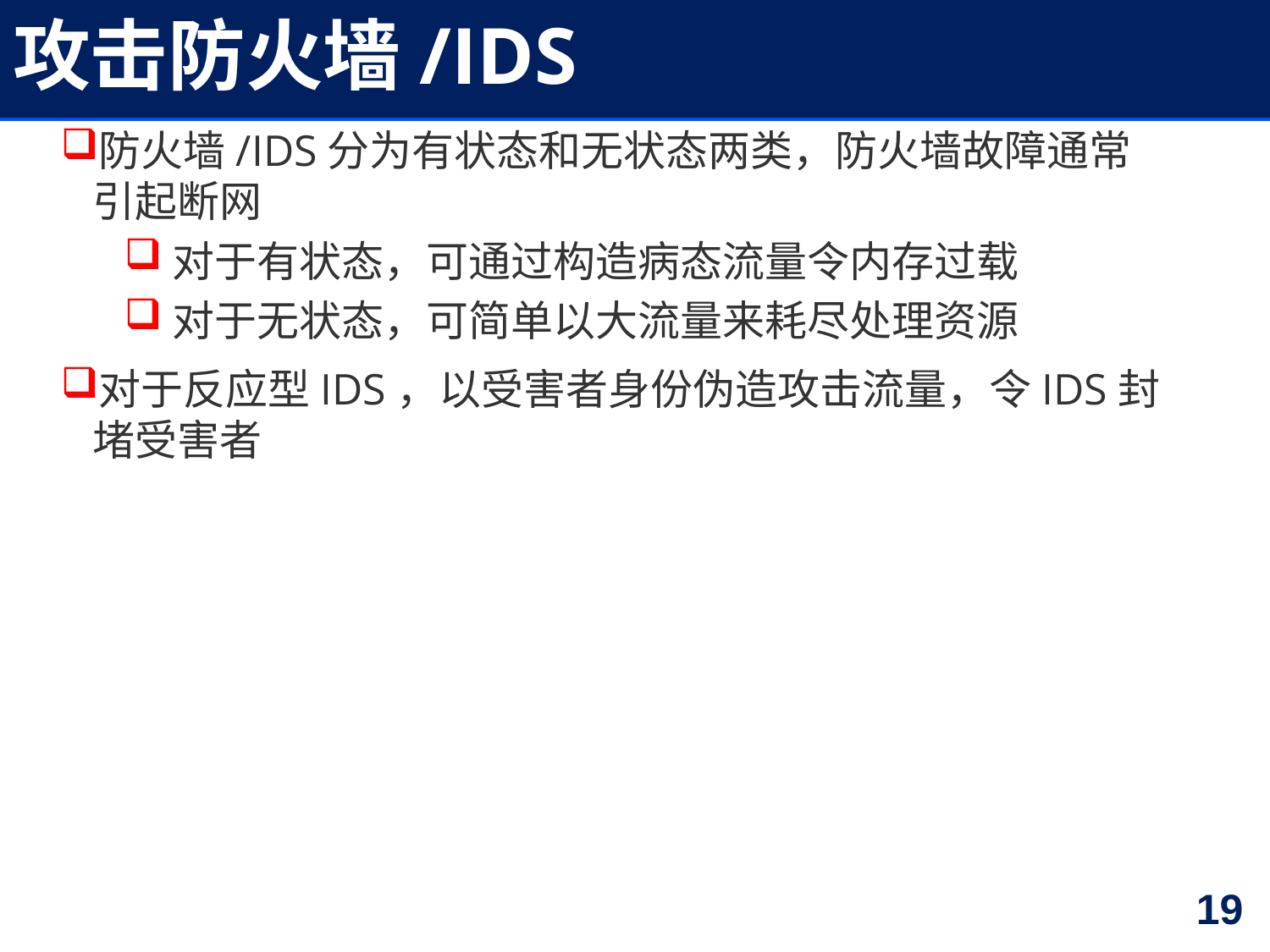

# 攻击防火墙/IDS
防火墙/IDS分为有状态和无状态两类，防火墙故障通常引起断网
对于有状态，可通过构造病态流量令内存过载
对于无状态，可简单以大流量来耗尽处理资源
对于反应型IDS，以受害者身份伪造攻击流量，令IDS封堵受害者

19